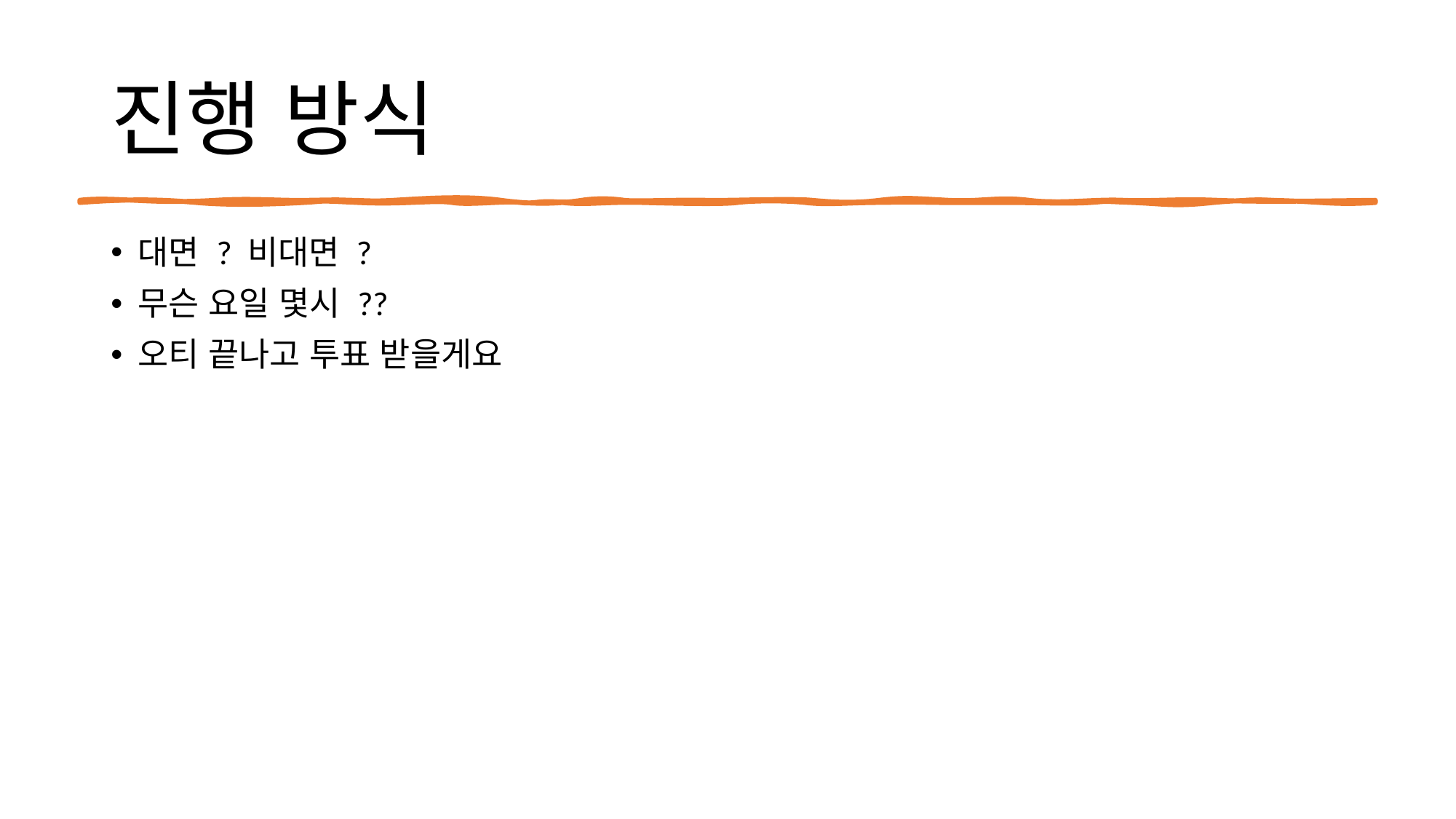

# 진행 방식

대면 ? 비대면 ?
무슨 요일 몇시 ??
오티 끝나고 투표 받을게요